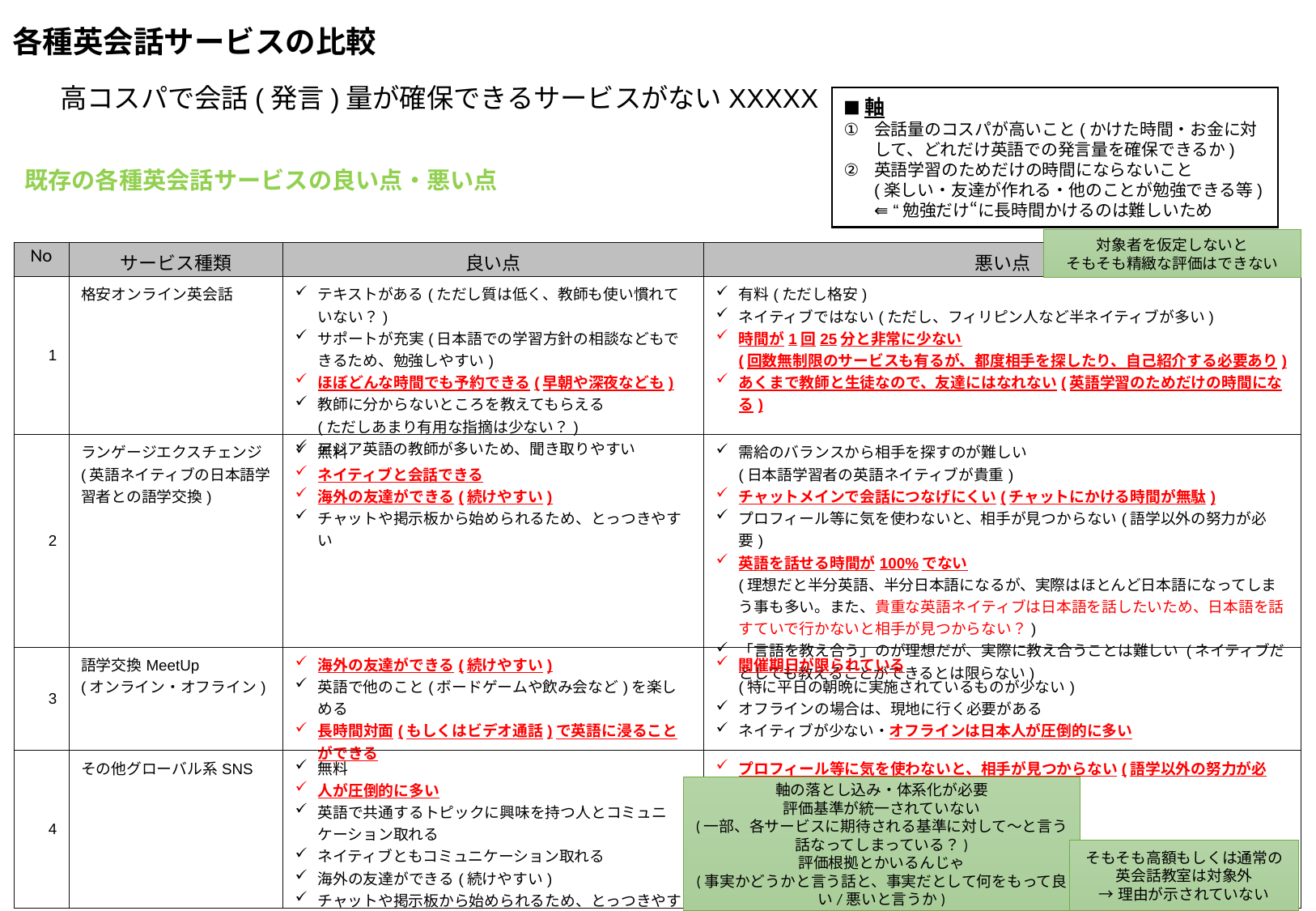

各種英会話サービスの比較
# 高コスパで会話(発言)量が確保できるサービスがないXXXXX
■軸
会話量のコスパが高いこと(かけた時間・お金に対して、どれだけ英語での発言量を確保できるか)
英語学習のためだけの時間にならないこと
(楽しい・友達が作れる・他のことが勉強できる等)
⇚ “勉強だけ“に長時間かけるのは難しいため
既存の各種英会話サービスの良い点・悪い点
対象者を仮定しないと
そもそも精緻な評価はできない
| No | サービス種類 | 良い点 | 悪い点 |
| --- | --- | --- | --- |
| 1 | 格安オンライン英会話 | テキストがある(ただし質は低く、教師も使い慣れていない？) サポートが充実(日本語での学習方針の相談などもできるため、勉強しやすい) ほぼどんな時間でも予約できる(早朝や深夜なども) 教師に分からないところを教えてもらえる (ただしあまり有用な指摘は少ない？) アジア英語の教師が多いため、聞き取りやすい | 有料(ただし格安) ネイティブではない(ただし、フィリピン人など半ネイティブが多い) 時間が1回25分と非常に少ない (回数無制限のサービスも有るが、都度相手を探したり、自己紹介する必要あり) あくまで教師と生徒なので、友達にはなれない(英語学習のためだけの時間になる) |
| 2 | ランゲージエクスチェンジ (英語ネイティブの日本語学習者との語学交換) | 無料 ネイティブと会話できる 海外の友達ができる(続けやすい) チャットや掲示板から始められるため、とっつきやすい | 需給のバランスから相手を探すのが難しい (日本語学習者の英語ネイティブが貴重) チャットメインで会話につなげにくい(チャットにかける時間が無駄) プロフィール等に気を使わないと、相手が見つからない(語学以外の努力が必要) 英語を話せる時間が100%でない (理想だと半分英語、半分日本語になるが、実際はほとんど日本語になってしまう事も多い。また、貴重な英語ネイティブは日本語を話したいため、日本語を話すていで行かないと相手が見つからない？) 「言語を教え合う」のが理想だが、実際に教え合うことは難しい (ネイティブだとしても教えることができるとは限らない) |
| 3 | 語学交換MeetUp (オンライン・オフライン) | 海外の友達ができる(続けやすい) 英語で他のこと(ボードゲームや飲み会など)を楽しめる 長時間対面(もしくはビデオ通話)で英語に浸ることができる | 開催期日が限られている (特に平日の朝晩に実施されているものが少ない) オフラインの場合は、現地に行く必要がある ネイティブが少ない・オフラインは日本人が圧倒的に多い |
| 4 | その他グローバル系SNS | 無料 人が圧倒的に多い 英語で共通するトピックに興味を持つ人とコミュニケーション取れる ネイティブともコミュニケーション取れる 海外の友達ができる(続けやすい) チャットや掲示板から始められるため、とっつきやすい | プロフィール等に気を使わないと、相手が見つからない(語学以外の努力が必要) 通話に繋げるのが非常に難しい |
軸の落とし込み・体系化が必要
評価基準が統一されていない
(一部、各サービスに期待される基準に対して～と言う話なってしまっている？)
評価根拠とかいるんじゃ
(事実かどうかと言う話と、事実だとして何をもって良い/悪いと言うか)
そもそも高額もしくは通常の
英会話教室は対象外
→理由が示されていない